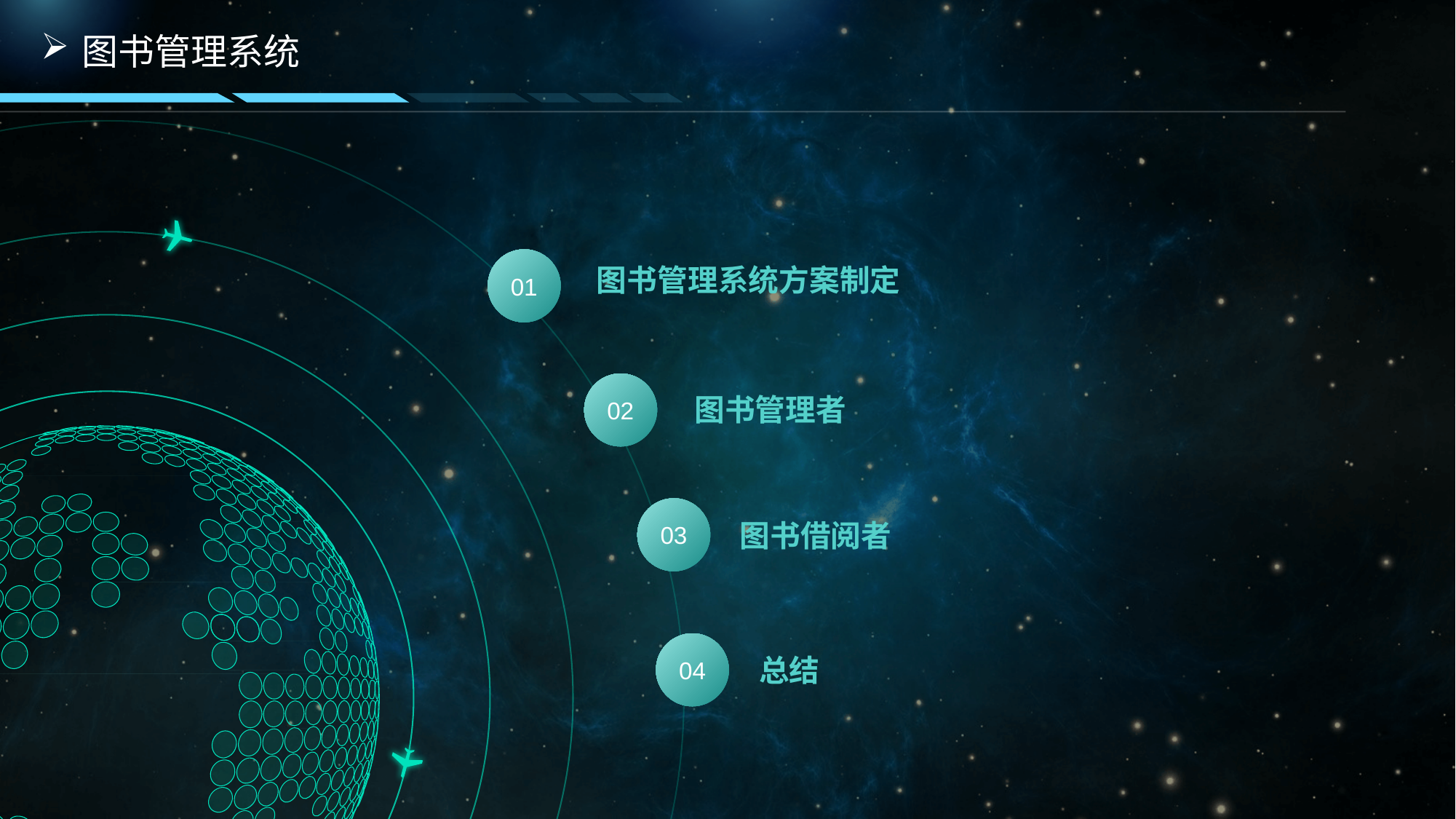

图书管理系统

01
图书管理系统方案制定

02
图书管理者

03
图书借阅者
04
总结